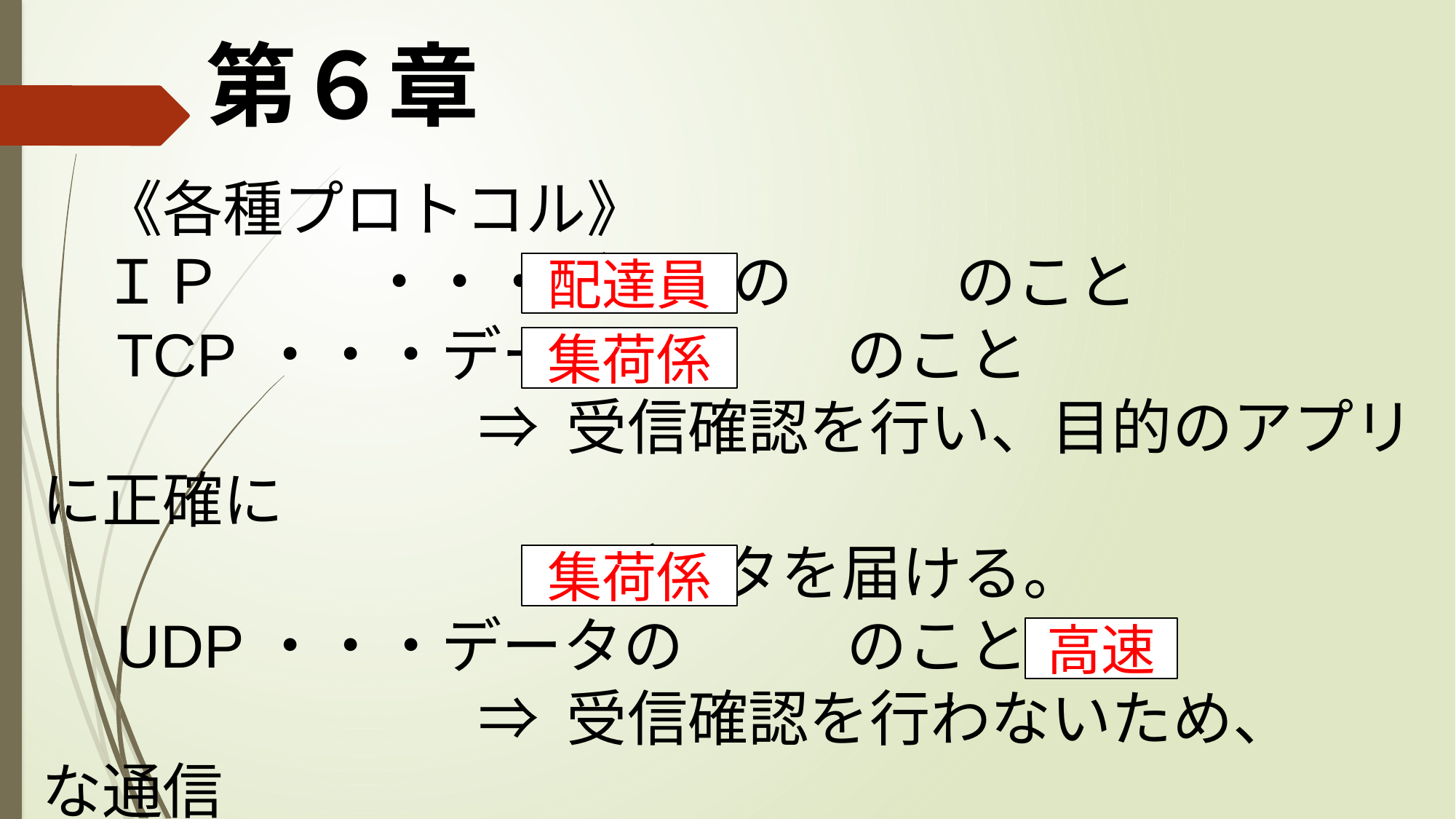

第６章
　《各種プロトコル》
　ＩＰ		・・・データの            のこと
　TCP	・・・データの            のこと
				⇒ 受信確認を行い、目的のアプリに正確に
				　　データを届ける。
　UDP	・・・データの            のこと
				⇒ 受信確認を行わないため、         な通信
				　　が可能である。
配達員
集荷係
集荷係
高速